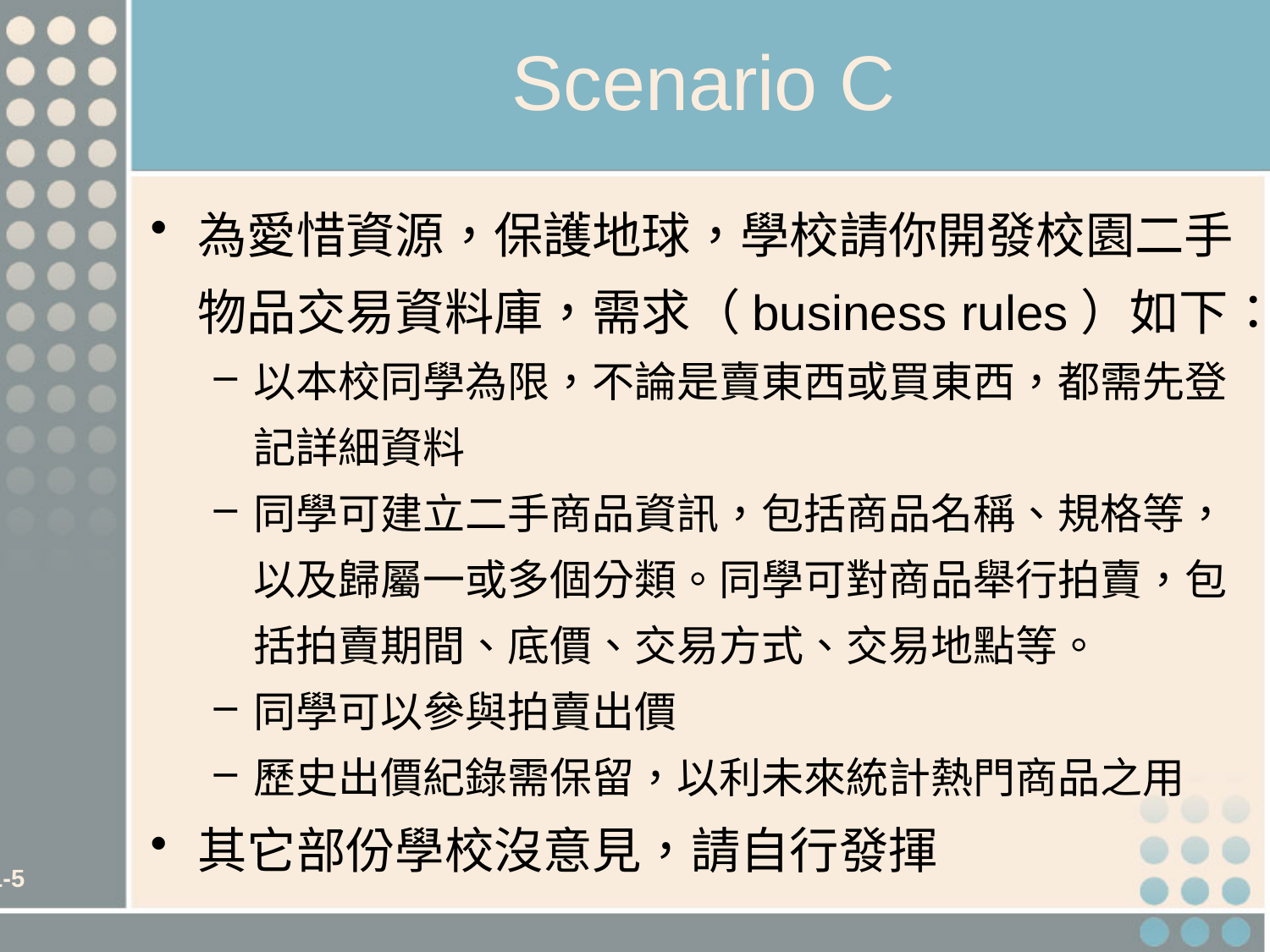

# Scenario C
為愛惜資源，保護地球，學校請你開發校園二手物品交易資料庫，需求（business rules）如下：
以本校同學為限，不論是賣東西或買東西，都需先登記詳細資料
同學可建立二手商品資訊，包括商品名稱、規格等，以及歸屬一或多個分類。同學可對商品舉行拍賣，包括拍賣期間、底價、交易方式、交易地點等。
同學可以參與拍賣出價
歷史出價紀錄需保留，以利未來統計熱門商品之用
其它部份學校沒意見，請自行發揮